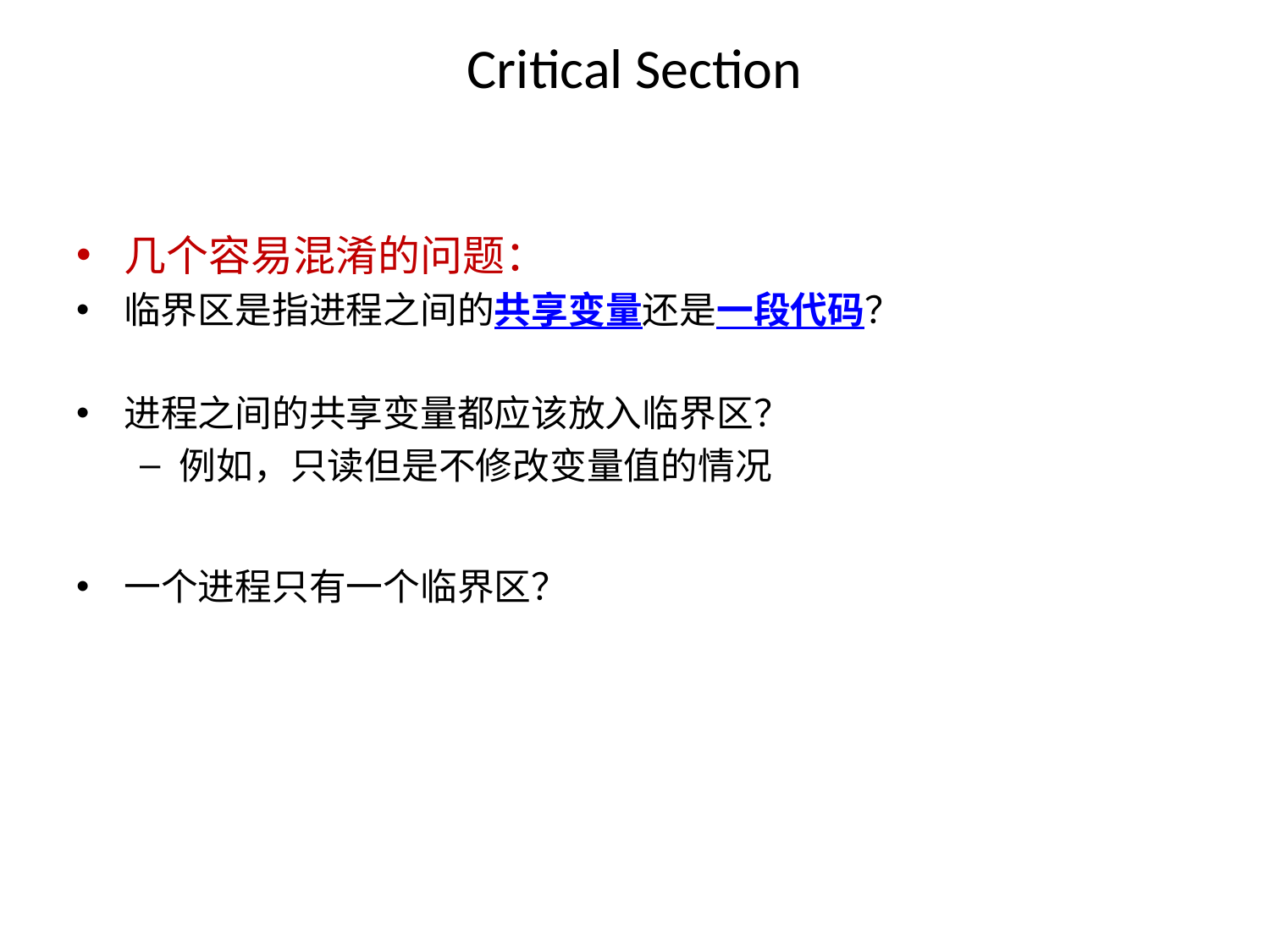

# Critical Section
几个容易混淆的问题：
临界区是指进程之间的共享变量还是一段代码？

进程之间的共享变量都应该放入临界区？
例如，只读但是不修改变量值的情况

一个进程只有一个临界区？